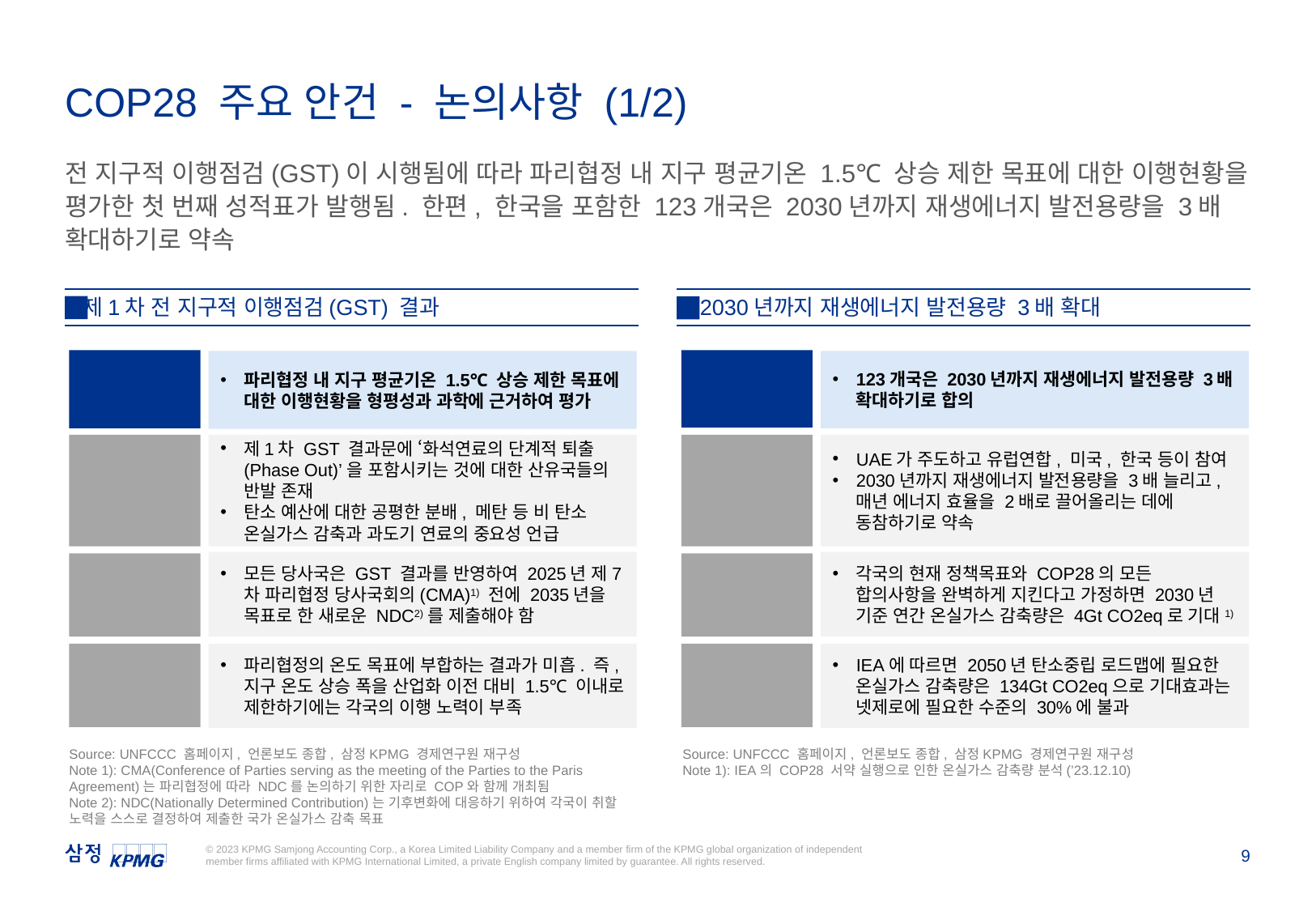

COP28 주요 안건 - 논의사항 (1/2)
전 지구적 이행점검(GST)이 시행됨에 따라 파리협정 내 지구 평균기온 1.5℃ 상승 제한 목표에 대한 이행현황을 평가한 첫 번째 성적표가 발행됨. 한편, 한국을 포함한 123개국은 2030년까지 재생에너지 발전용량을 3배 확대하기로 약속
     제1차 전 지구적 이행점검(GST) 결과
     2030년까지 재생에너지 발전용량 3배 확대
1
2
결과
논의내용
기대효과
한계점
결과
논의내용
기대효과
한계점
123개국은 2030년까지 재생에너지 발전용량 3배 확대하기로 합의
UAE가 주도하고 유럽연합, 미국, 한국 등이 참여
2030년까지 재생에너지 발전용량을 3배 늘리고,
매년 에너지 효율을 2배로 끌어올리는 데에 동참하기로 약속
각국의 현재 정책목표와 COP28의 모든 합의사항을 완벽하게 지킨다고 가정하면 2030년 기준 연간 온실가스 감축량은 4Gt CO2eq로 기대1)
IEA에 따르면 2050년 탄소중립 로드맵에 필요한 온실가스 감축량은 134Gt CO2eq으로 기대효과는 넷제로에 필요한 수준의 30%에 불과
파리협정 내 지구 평균기온 1.5℃ 상승 제한 목표에 대한 이행현황을 형평성과 과학에 근거하여 평가
제1차 GST 결과문에 ‘화석연료의 단계적 퇴출(Phase Out)’을 포함시키는 것에 대한 산유국들의 반발 존재
탄소 예산에 대한 공평한 분배, 메탄 등 비 탄소 온실가스 감축과 과도기 연료의 중요성 언급
모든 당사국은 GST 결과를 반영하여 2025년 제7차 파리협정 당사국회의(CMA)1) 전에 2035년을 목표로 한 새로운 NDC2)를 제출해야 함
파리협정의 온도 목표에 부합하는 결과가 미흡. 즉, 지구 온도 상승 폭을 산업화 이전 대비 1.5℃ 이내로 제한하기에는 각국의 이행 노력이 부족
Source: UNFCCC 홈페이지, 언론보도 종합, 삼정KPMG 경제연구원 재구성
Note 1): CMA(Conference of Parties serving as the meeting of the Parties to the Paris Agreement)는 파리협정에 따라 NDC를 논의하기 위한 자리로 COP와 함께 개최됨
Note 2): NDC(Nationally Determined Contribution)는 기후변화에 대응하기 위하여 각국이 취할 노력을 스스로 결정하여 제출한 국가 온실가스 감축 목표
Source: UNFCCC 홈페이지, 언론보도 종합, 삼정KPMG 경제연구원 재구성
Note 1): IEA의 COP28 서약 실행으로 인한 온실가스 감축량 분석(’23.12.10)